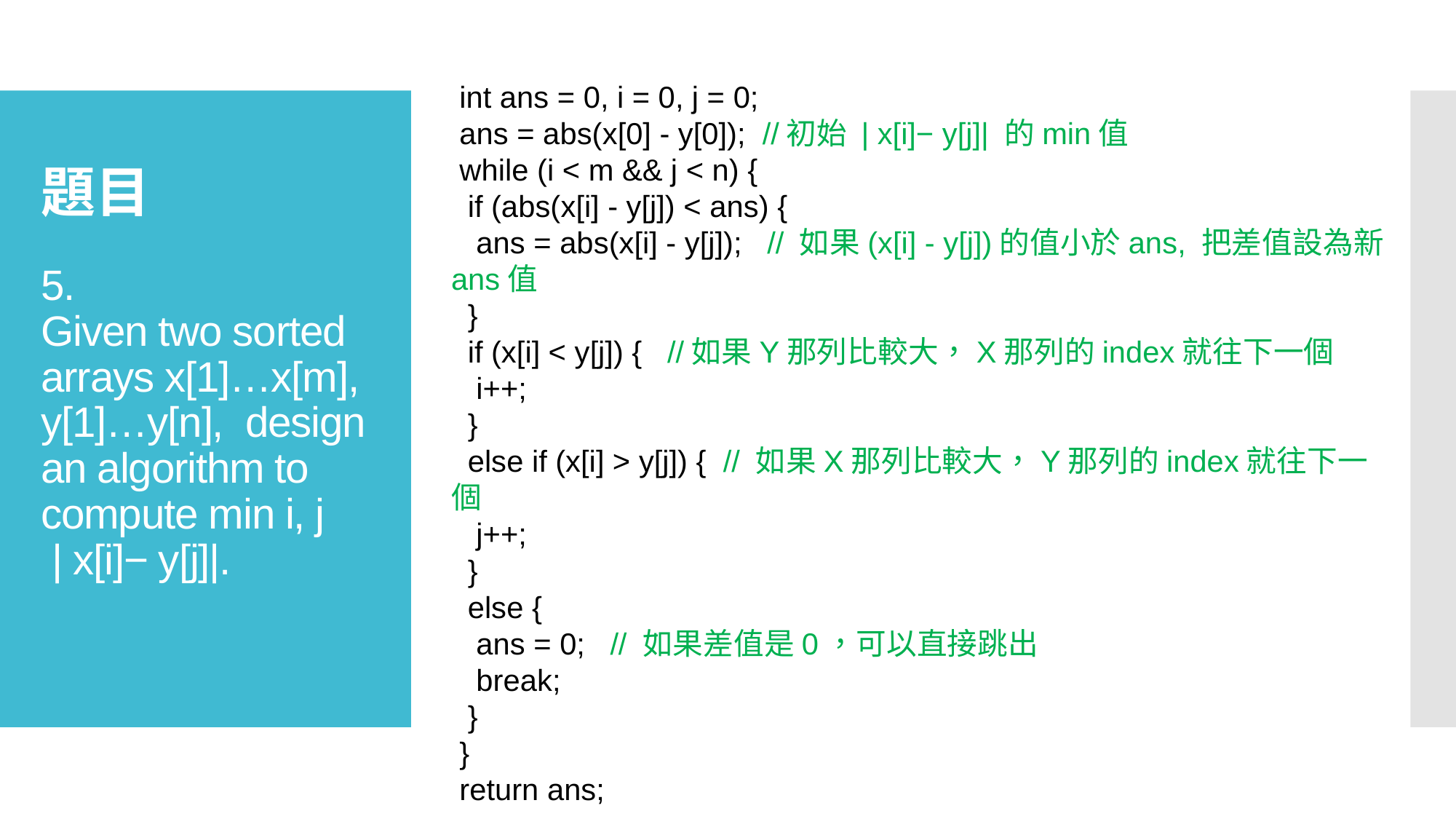

int ans = 0, i = 0, j = 0;
 ans = abs(x[0] - y[0]);  //初始 | x[i]− y[j]| 的min值
 while (i < m && j < n) {
  if (abs(x[i] - y[j]) < ans) {
   ans = abs(x[i] - y[j]);   // 如果(x[i] - y[j])的值小於ans, 把差值設為新ans值
  }
  if (x[i] < y[j]) {   //如果Y那列比較大，X那列的index就往下一個
   i++;
  }
  else if (x[i] > y[j]) {  // 如果X那列比較大，Y那列的index就往下一個
   j++;
  }
  else {
   ans = 0;   // 如果差值是0，可以直接跳出
   break;
  }
 }
 return ans;
題目
# 5. Given two sorted arrays x[1]…x[m], y[1]…y[n],  design an algorithm to compute min i, j | x[i]− y[j]|.